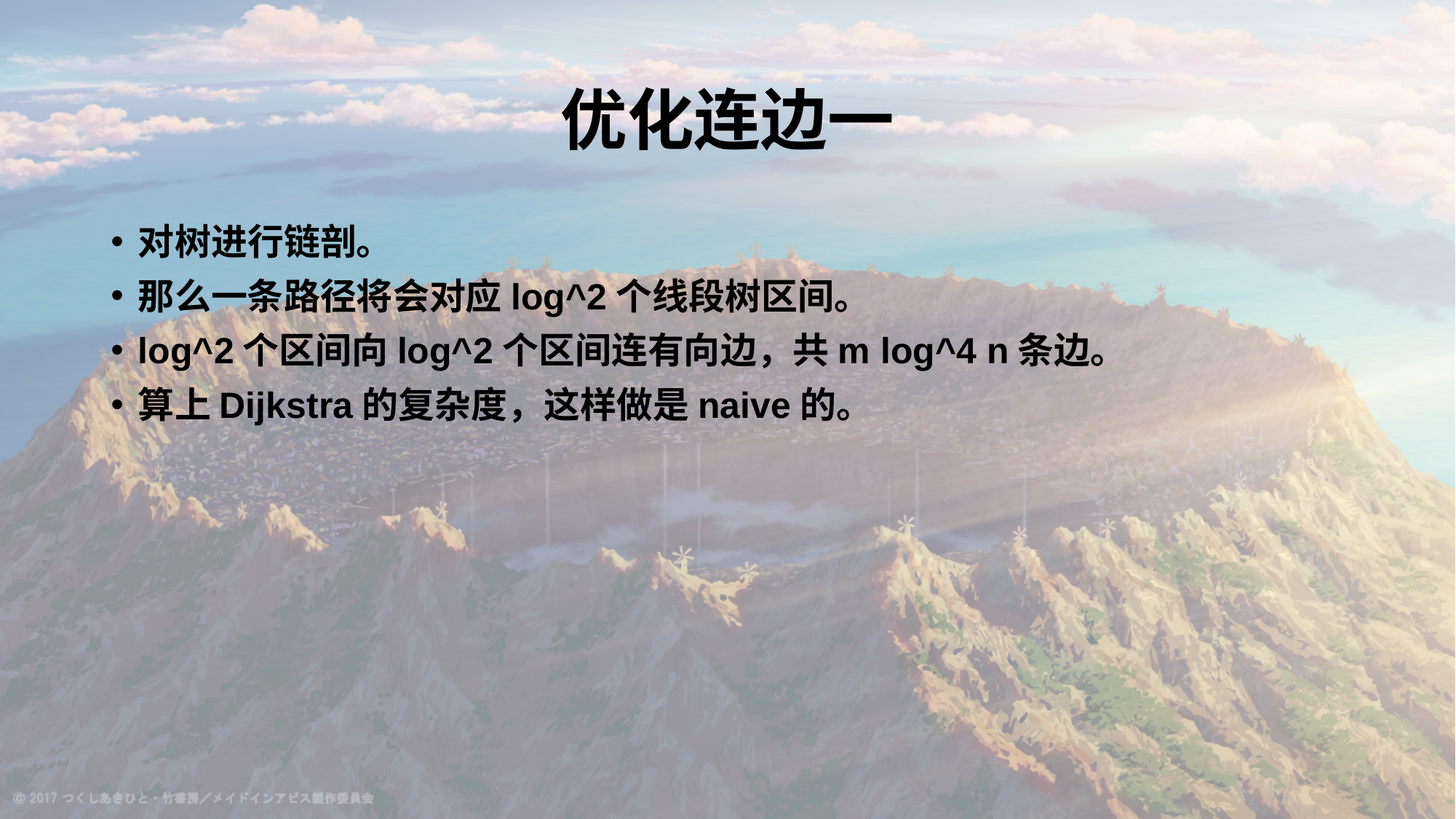

# 优化连边一
对树进行链剖。
那么一条路径将会对应log^2个线段树区间。
log^2个区间向log^2个区间连有向边，共m log^4 n条边。
算上Dijkstra的复杂度，这样做是naive的。